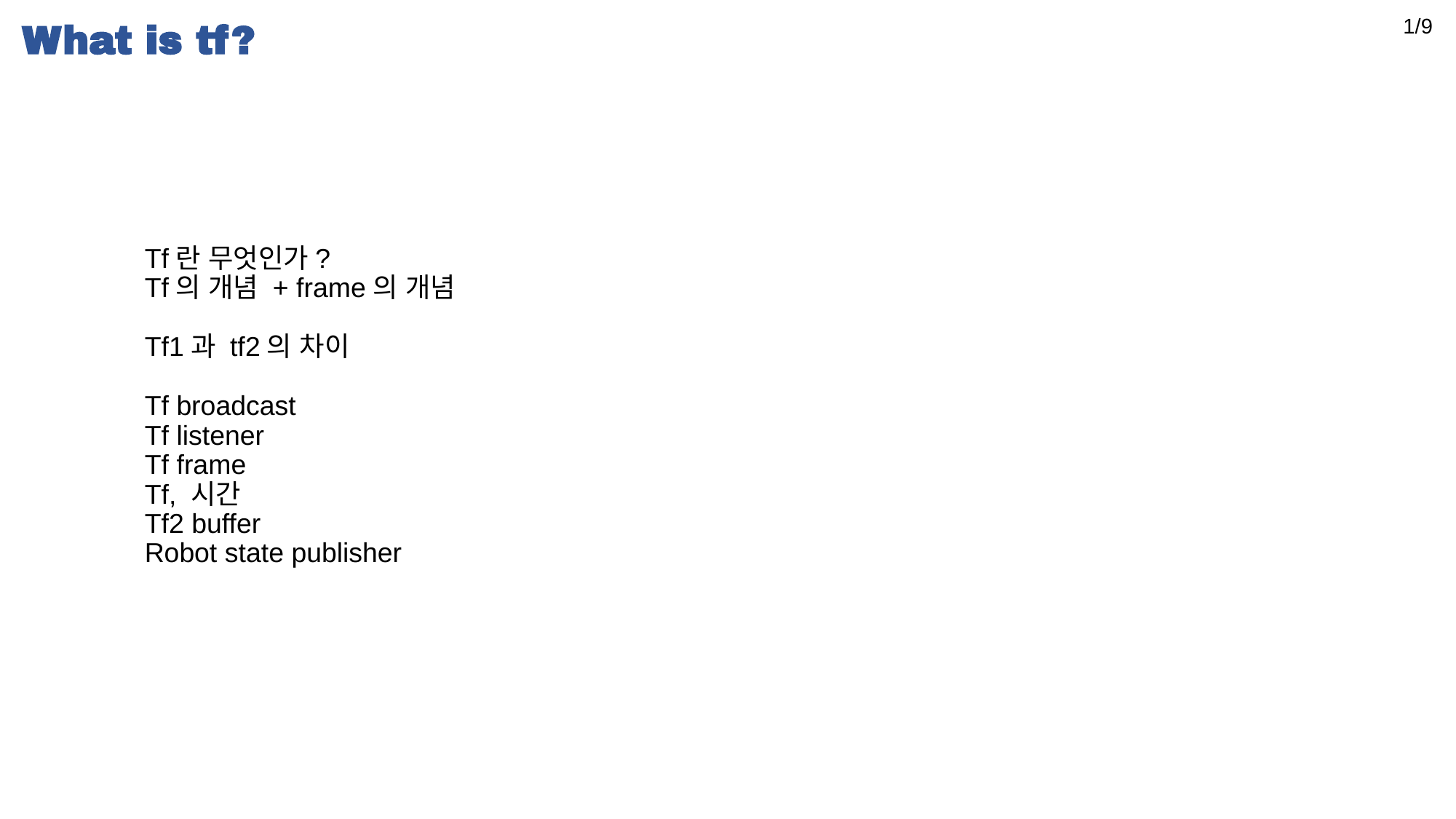

1/9
What is tf?
Tf란 무엇인가?
Tf의 개념 + frame의 개념

Tf1과 tf2의 차이

Tf broadcast
Tf listener
Tf frame
Tf, 시간
Tf2 buffer
Robot state publisher
Why we have used Fully-Connected-Net?, And why use Fully-Convolution-Net?